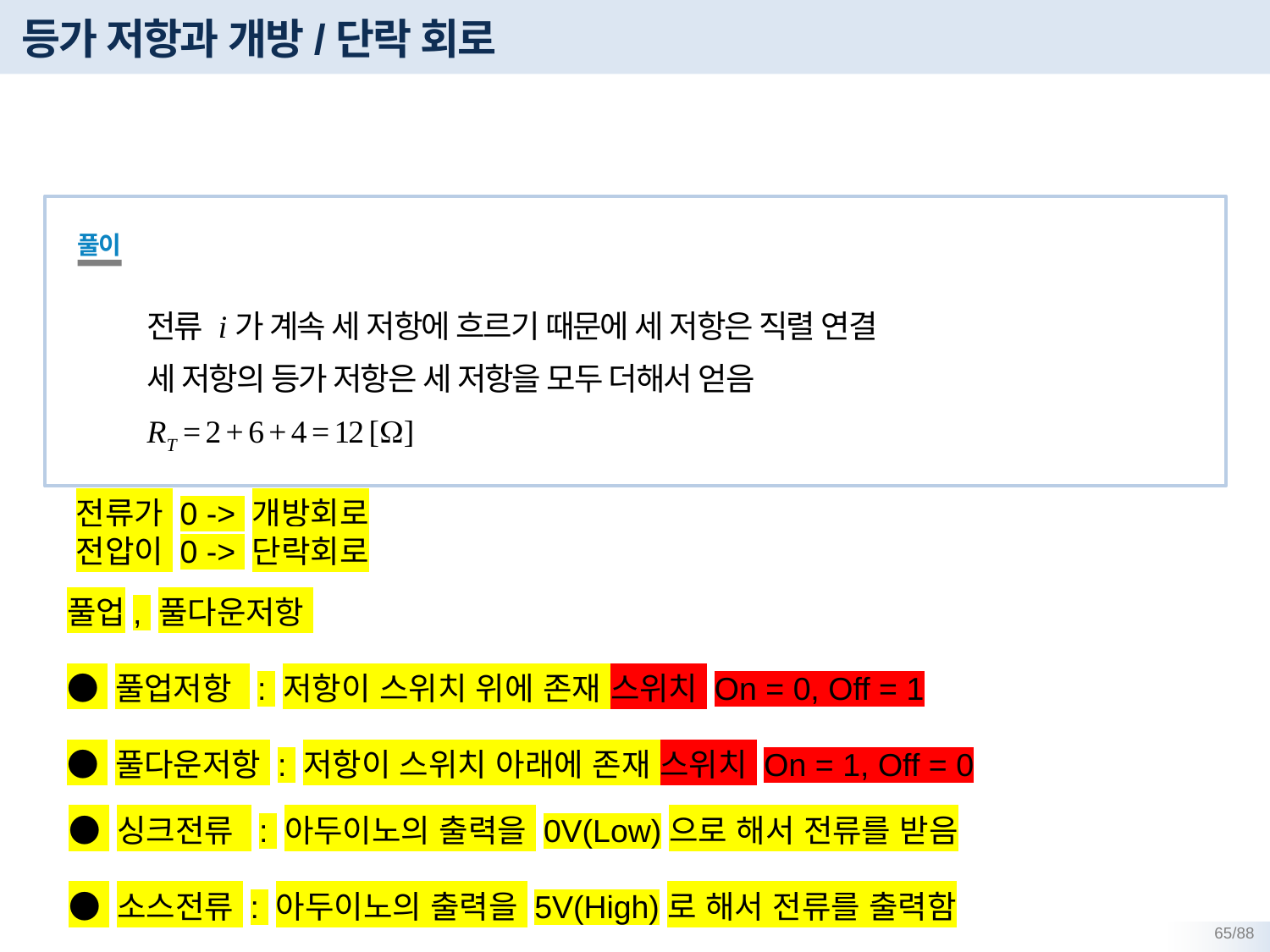

# 등가 저항과 개방/단락 회로

풀이

전류 i가 계속 세 저항에 흐르기 때문에 세 저항은 직렬 연결
세 저항의 등가 저항은 세 저항을 모두 더해서 얻음
RT = 2 + 6 + 4 = 12 [Ω]
전류가 0 -> 개방회로
전압이 0 -> 단락회로
풀업, 풀다운저항

● 풀업저항  : 저항이 스위치 위에 존재 스위치 On = 0, Off = 1
● 풀다운저항 : 저항이 스위치 아래에 존재 스위치 On = 1, Off = 0

● 싱크전류  : 아두이노의 출력을 0V(Low)으로 해서 전류를 받음
● 소스전류 : 아두이노의 출력을 5V(High)로 해서 전류를 출력함